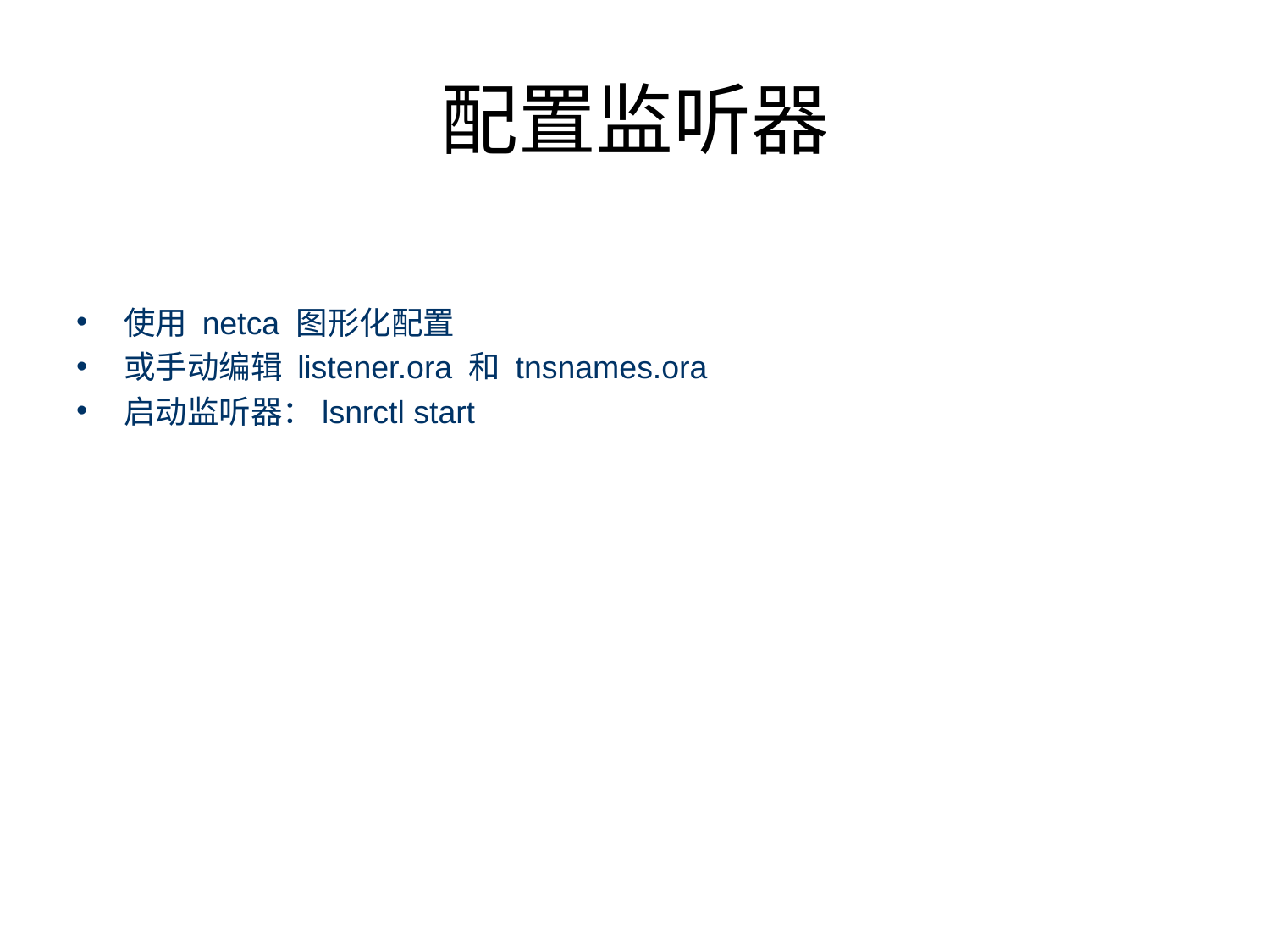

# 配置监听器

使用 netca 图形化配置
或手动编辑 listener.ora 和 tnsnames.ora
启动监听器：lsnrctl start